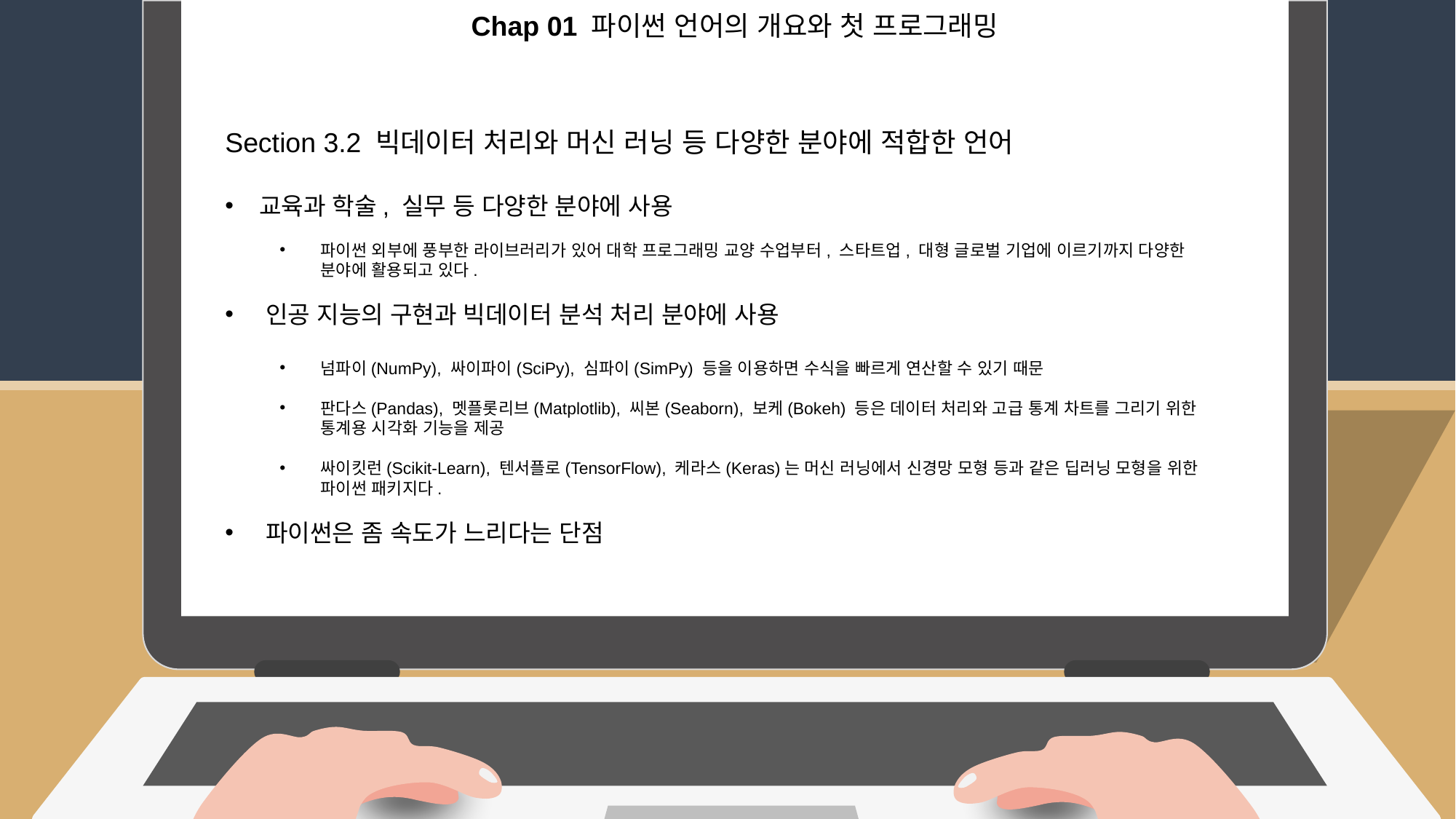

Chap 01 파이썬 언어의 개요와 첫 프로그래밍
Section 3.2 빅데이터 처리와 머신 러닝 등 다양한 분야에 적합한 언어

교육과 학술, 실무 등 다양한 분야에 사용

파이썬 외부에 풍부한 라이브러리가 있어 대학 프로그래밍 교양 수업부터, 스타트업, 대형 글로벌 기업에 이르기까지 다양한 분야에 활용되고 있다.

인공 지능의 구현과 빅데이터 분석 처리 분야에 사용

넘파이(NumPy), 싸이파이(SciPy), 심파이(SimPy) 등을 이용하면 수식을 빠르게 연산할 수 있기 때문

판다스(Pandas), 멧플롯리브(Matplotlib), 씨본(Seaborn), 보케(Bokeh) 등은 데이터 처리와 고급 통계 차트를 그리기 위한 통계용 시각화 기능을 제공

싸이킷런(Scikit-Learn), 텐서플로(TensorFlow), 케라스(Keras)는 머신 러닝에서 신경망 모형 등과 같은 딥러닝 모형을 위한 파이썬 패키지다.

파이썬은 좀 속도가 느리다는 단점